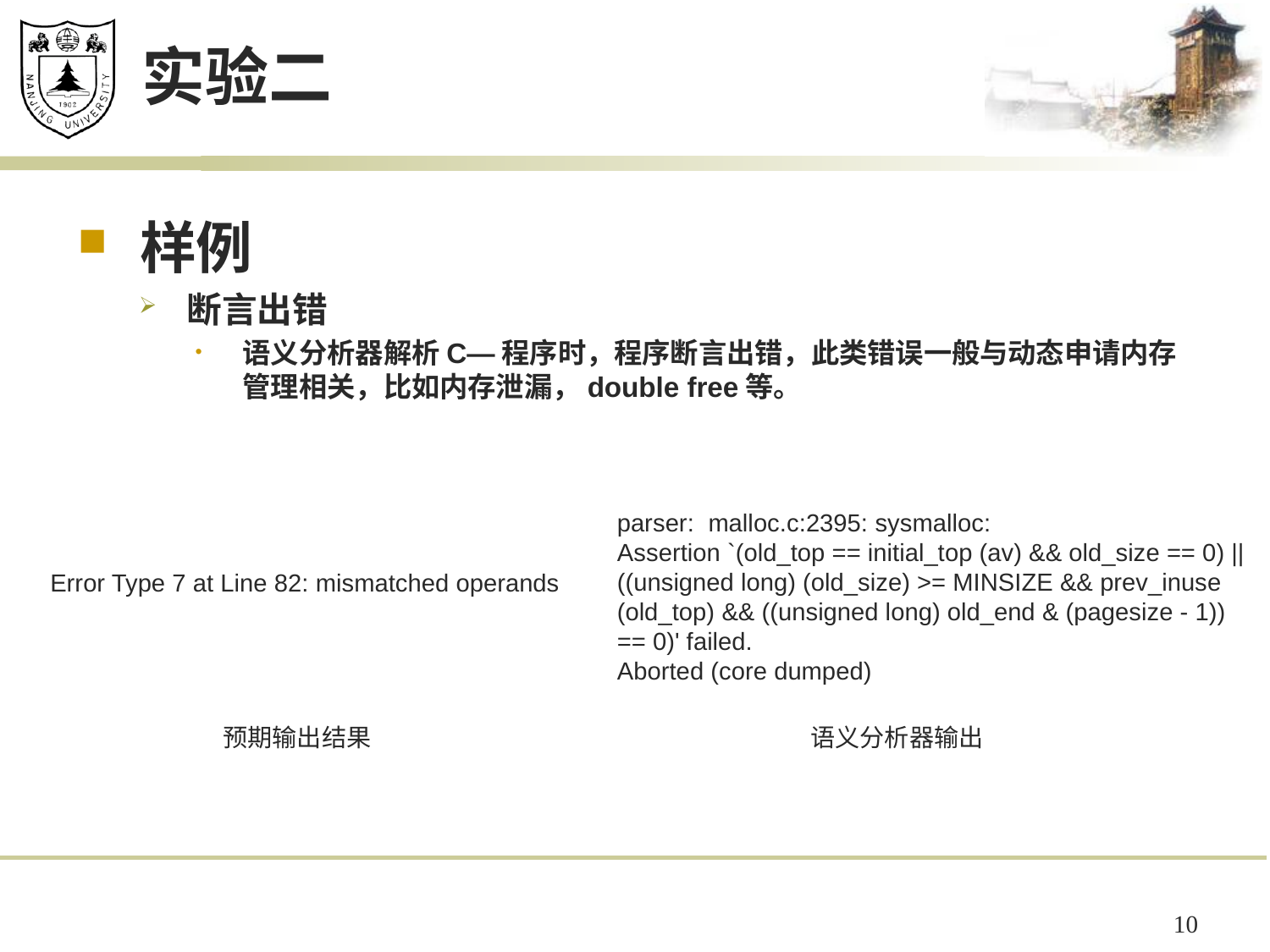

# 实验二
样例
断言出错
语义分析器解析C—程序时，程序断言出错，此类错误一般与动态申请内存管理相关，比如内存泄漏，double free等。
parser:  malloc.c:2395: sysmalloc:
Assertion `(old_top == initial_top (av) && old_size == 0) || ((unsigned long) (old_size) >= MINSIZE && prev_inuse (old_top) && ((unsigned long) old_end & (pagesize - 1)) == 0)' failed.
Aborted (core dumped)
Error Type 7 at Line 82: mismatched operands
预期输出结果
语义分析器输出